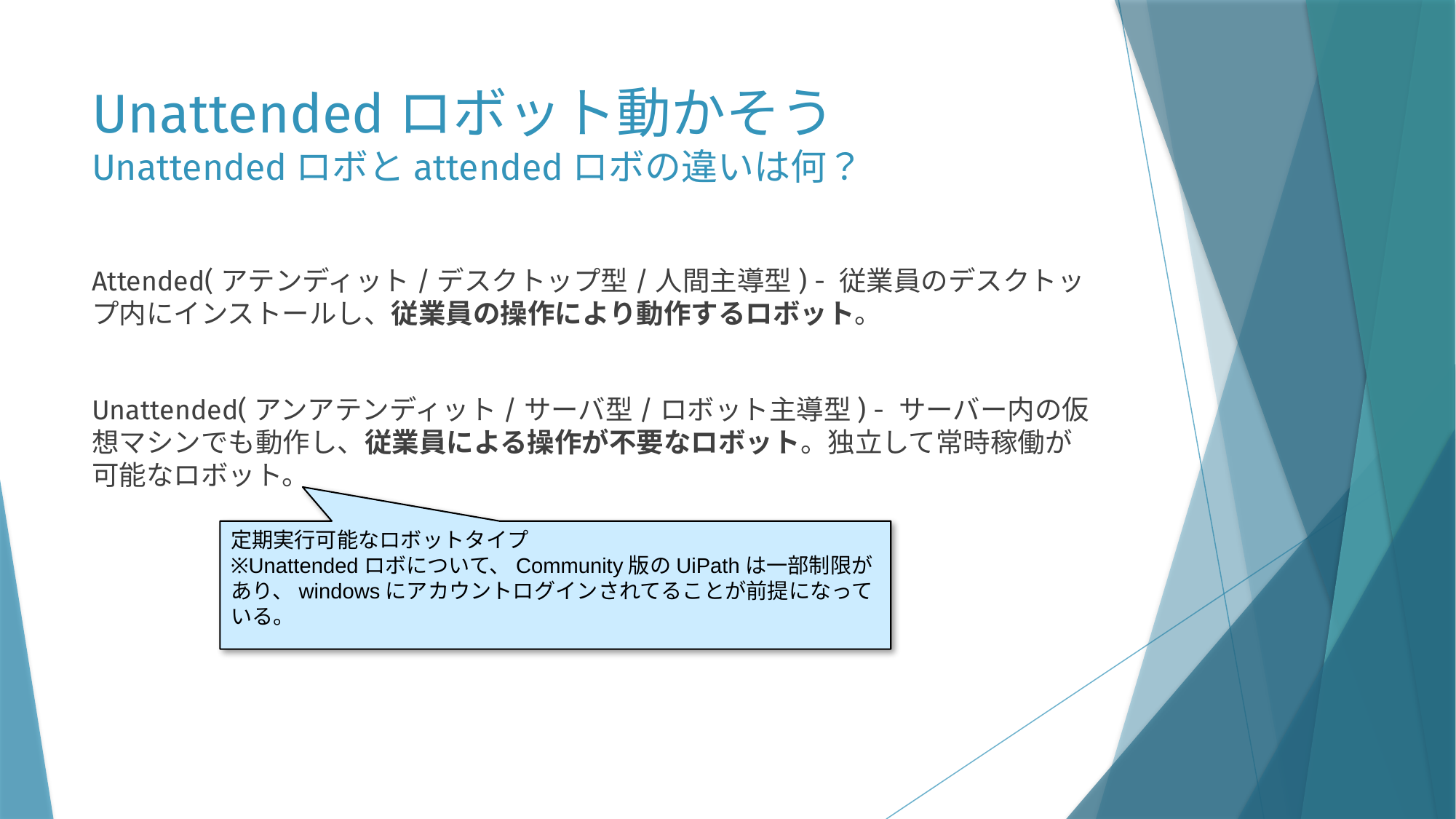

# Unattendedロボット動かそう Unattendedロボとattendedロボの違いは何？
Attended(アテンディット/デスクトップ型/人間主導型) - 従業員のデスクトップ内にインストールし、従業員の操作により動作するロボット。

Unattended(アンアテンディット/サーバ型/ロボット主導型) - サーバー内の仮想マシンでも動作し、従業員による操作が不要なロボット。独立して常時稼働が可能なロボット。
定期実行可能なロボットタイプ
※Unattendedロボについて、Community版のUiPathは一部制限があり、windowsにアカウントログインされてることが前提になっている。